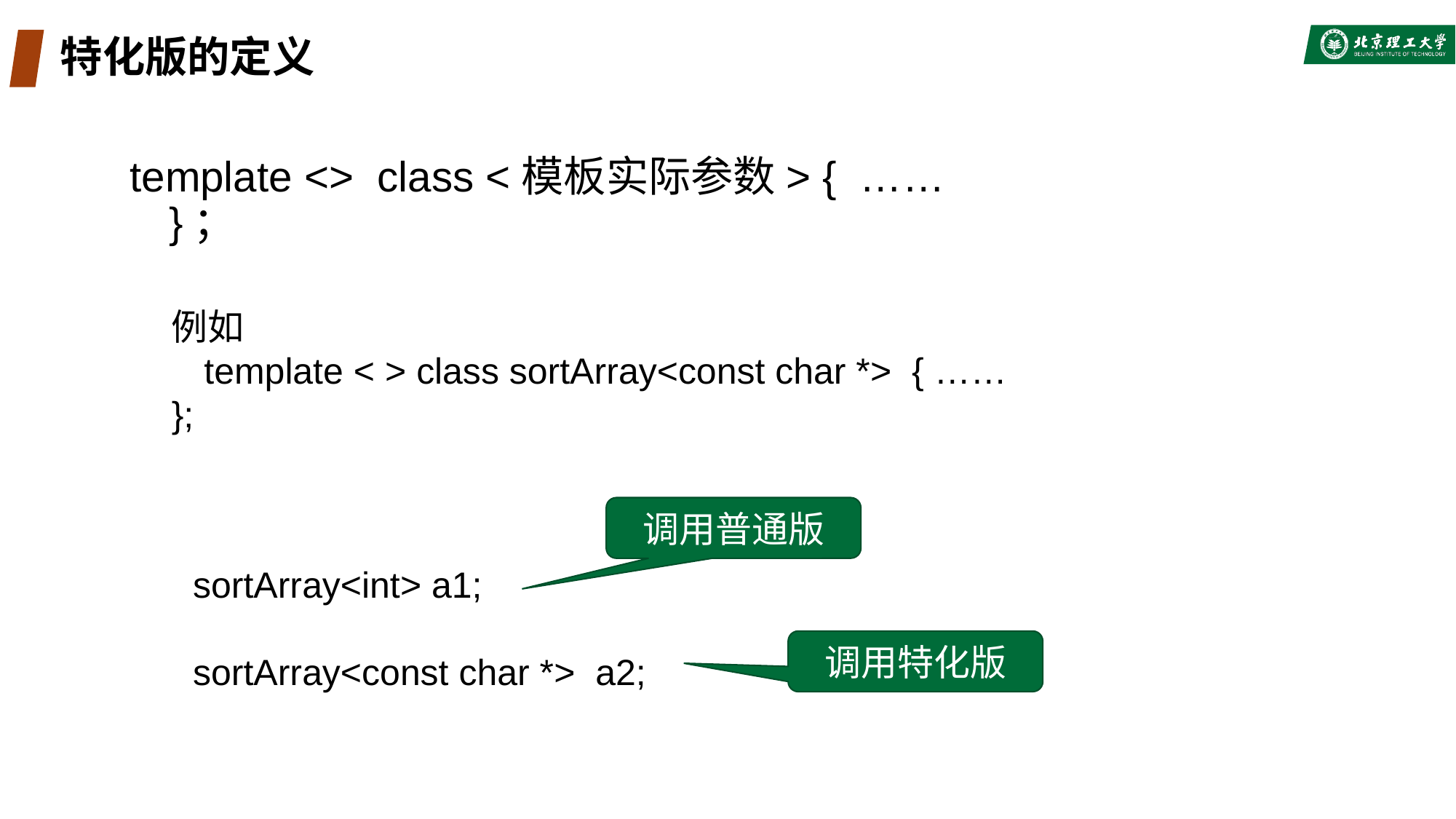

# 特化版的定义
template <>  class <模板实际参数> {  ……  }；
例如
template < > class sortArray<const char *>  { …… };
调用普通版
 sortArray<int> a1;
 sortArray<const char *>  a2;
调用特化版